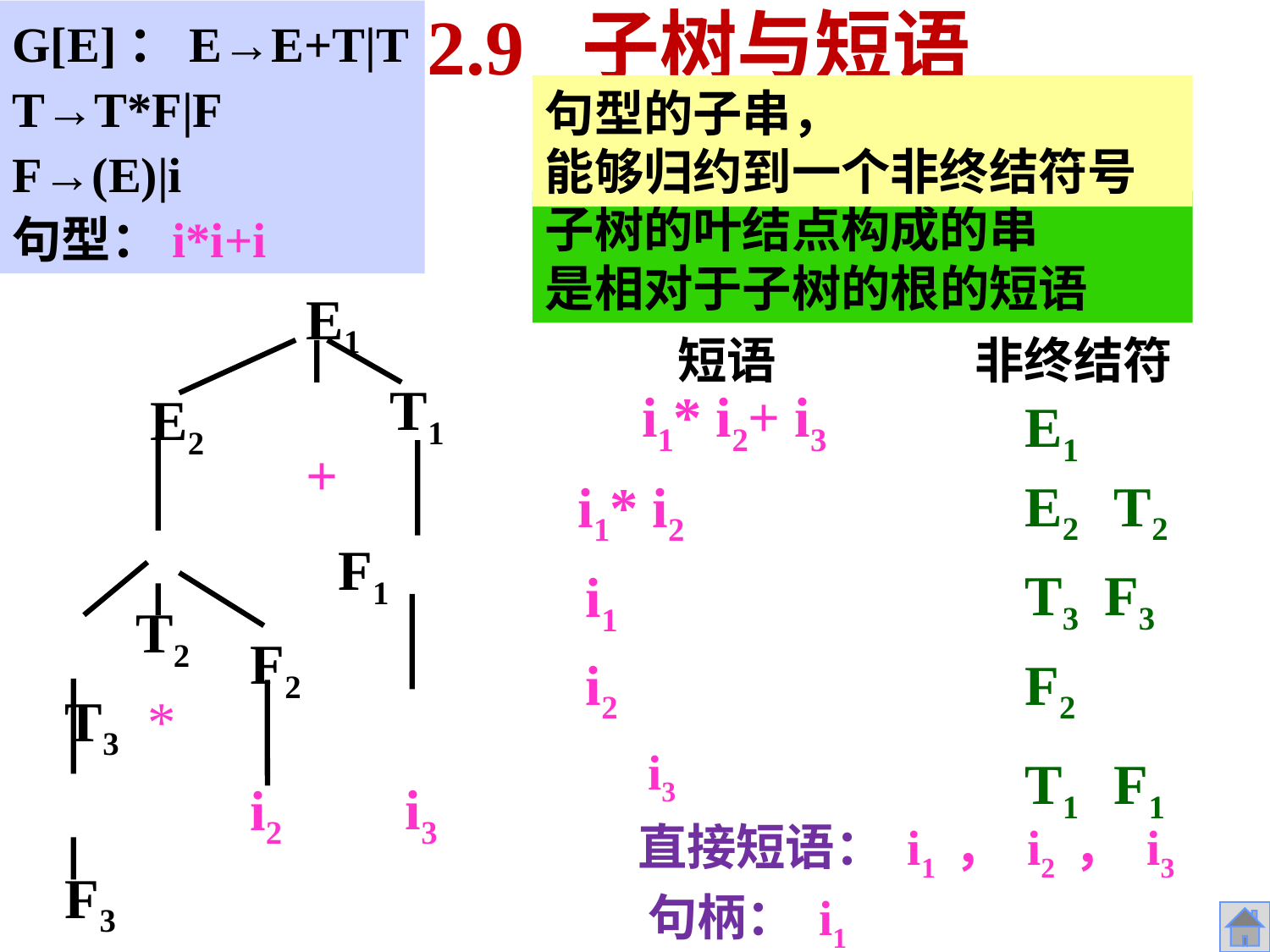

2.9  子树与短语
G[E]：E→E+T|T
T→T*F|F
F→(E)|i
句型：i*i+i
句型的子串，
能够归约到一个非终结符号
子树的叶结点构成的串
是相对于子树的根的短语
                 E1
                 +

     T2
T3  *
                        i3
F3
i1
短语
非终结符

T1
i1* i2+ i3
E2
E1

E2
T2
i1* i2
F1
T3
F3
i1

F2
i2
F2

i3
T1
F1
i2
直接短语： i1 ， i2 ， i3

句柄： i1